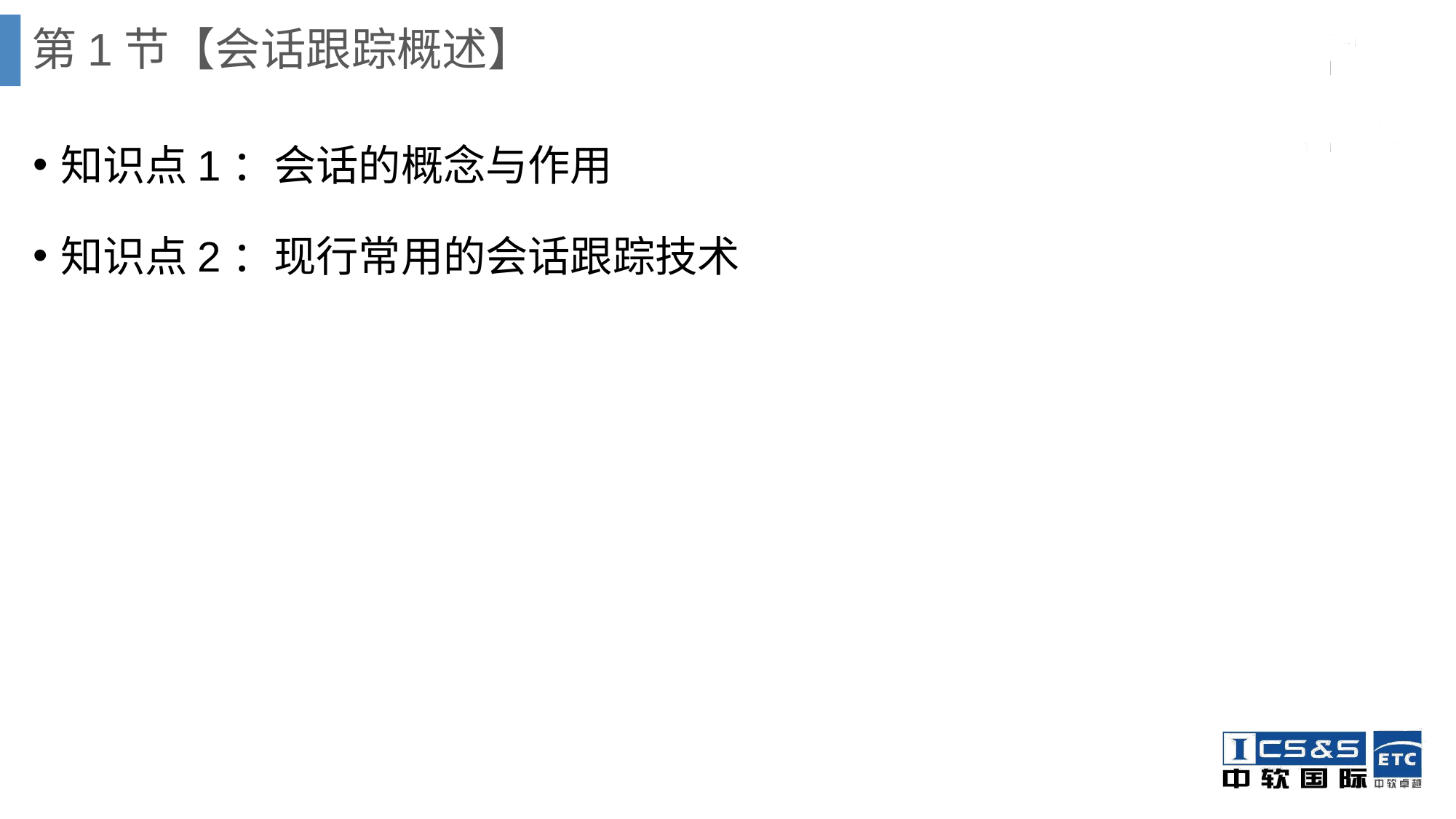

# 第1节【会话跟踪概述】
知识点1：会话的概念与作用
知识点2：现行常用的会话跟踪技术